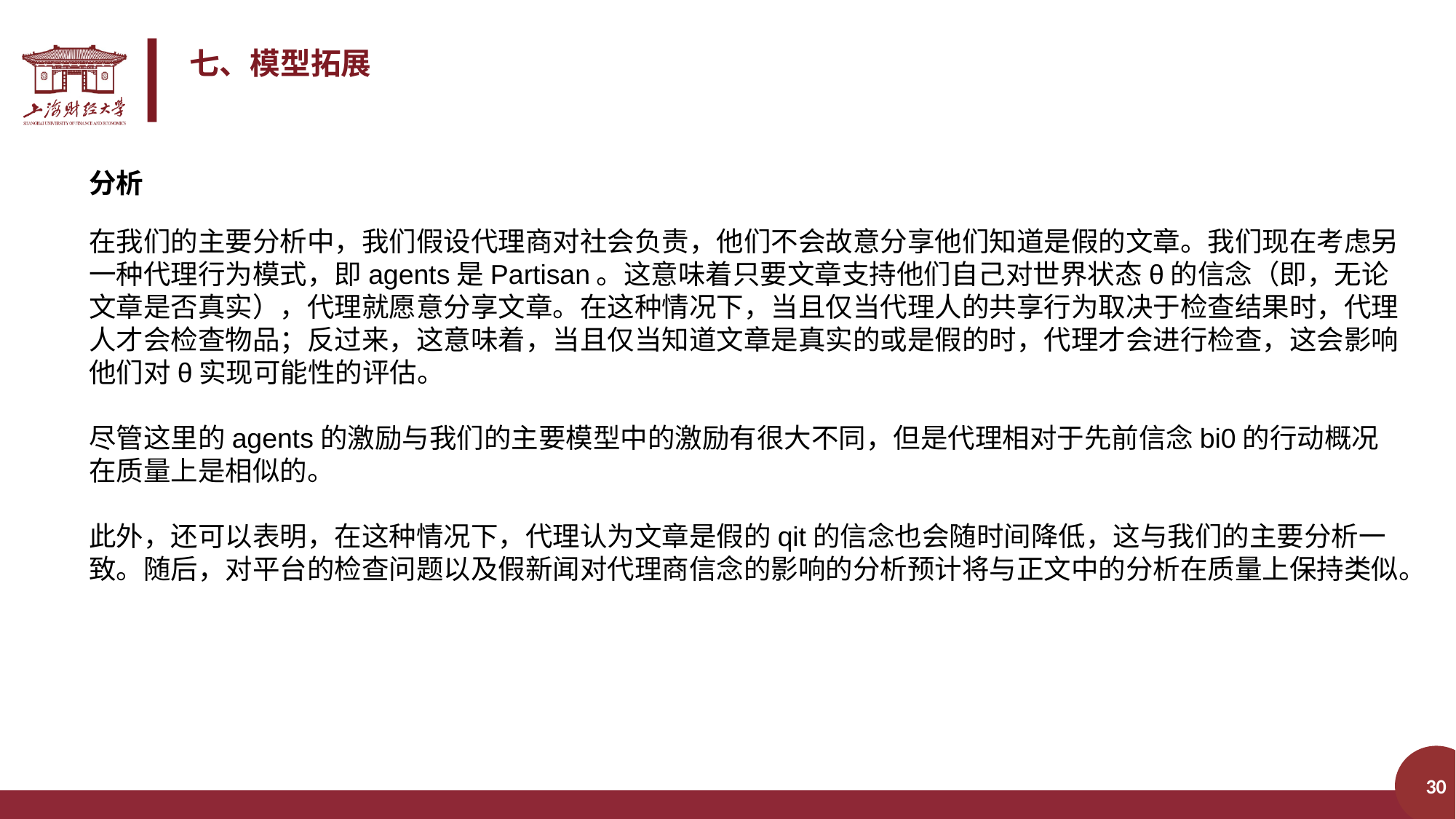

# 七、模型拓展
分析
在我们的主要分析中，我们假设代理商对社会负责，他们不会故意分享他们知道是假的文章。我们现在考虑另一种代理行为模式，即agents是Partisan。这意味着只要文章支持他们自己对世界状态θ的信念（即，无论文章是否真实），代理就愿意分享文章。在这种情况下，当且仅当代理人的共享行为取决于检查结果时，代理人才会检查物品；反过来，这意味着，当且仅当知道文章是真实的或是假的时，代理才会进行检查，这会影响他们对θ实现可能性的评估。

尽管这里的agents的激励与我们的主要模型中的激励有很大不同，但是代理相对于先前信念bi0的行动概况在质量上是相似的。

此外，还可以表明，在这种情况下，代理认为文章是假的qit的信念也会随时间降低，这与我们的主要分析一致。随后，对平台的检查问题以及假新闻对代理商信念的影响的分析预计将与正文中的分析在质量上保持类似。